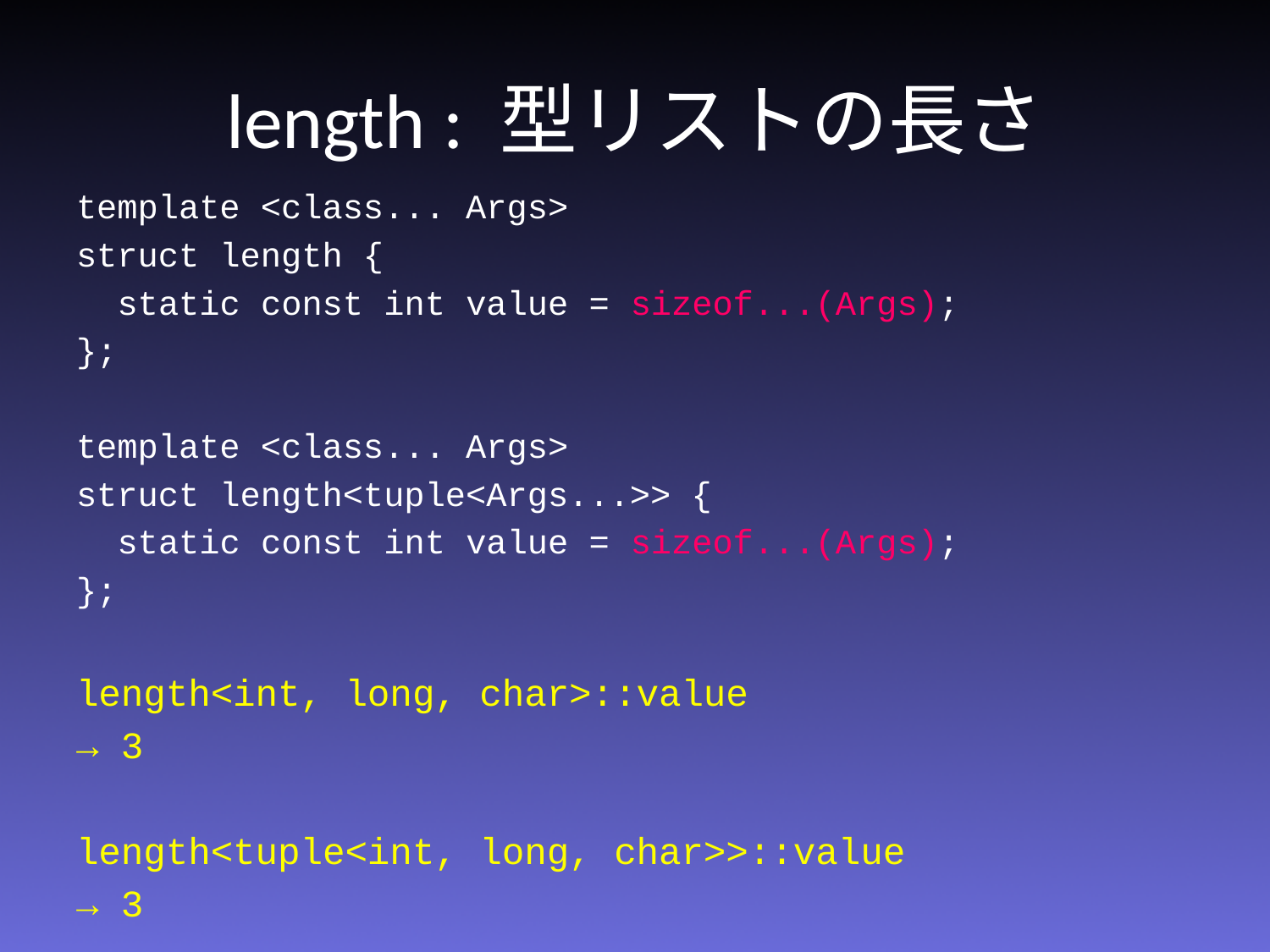

# length : 型リストの長さ
template <class... Args>
struct length {
  static const int value = sizeof...(Args);
};

template <class... Args>
struct length<tuple<Args...>> {
  static const int value = sizeof...(Args);
};

length<int, long, char>::value
→ 3

length<tuple<int, long, char>>::value
→ 3